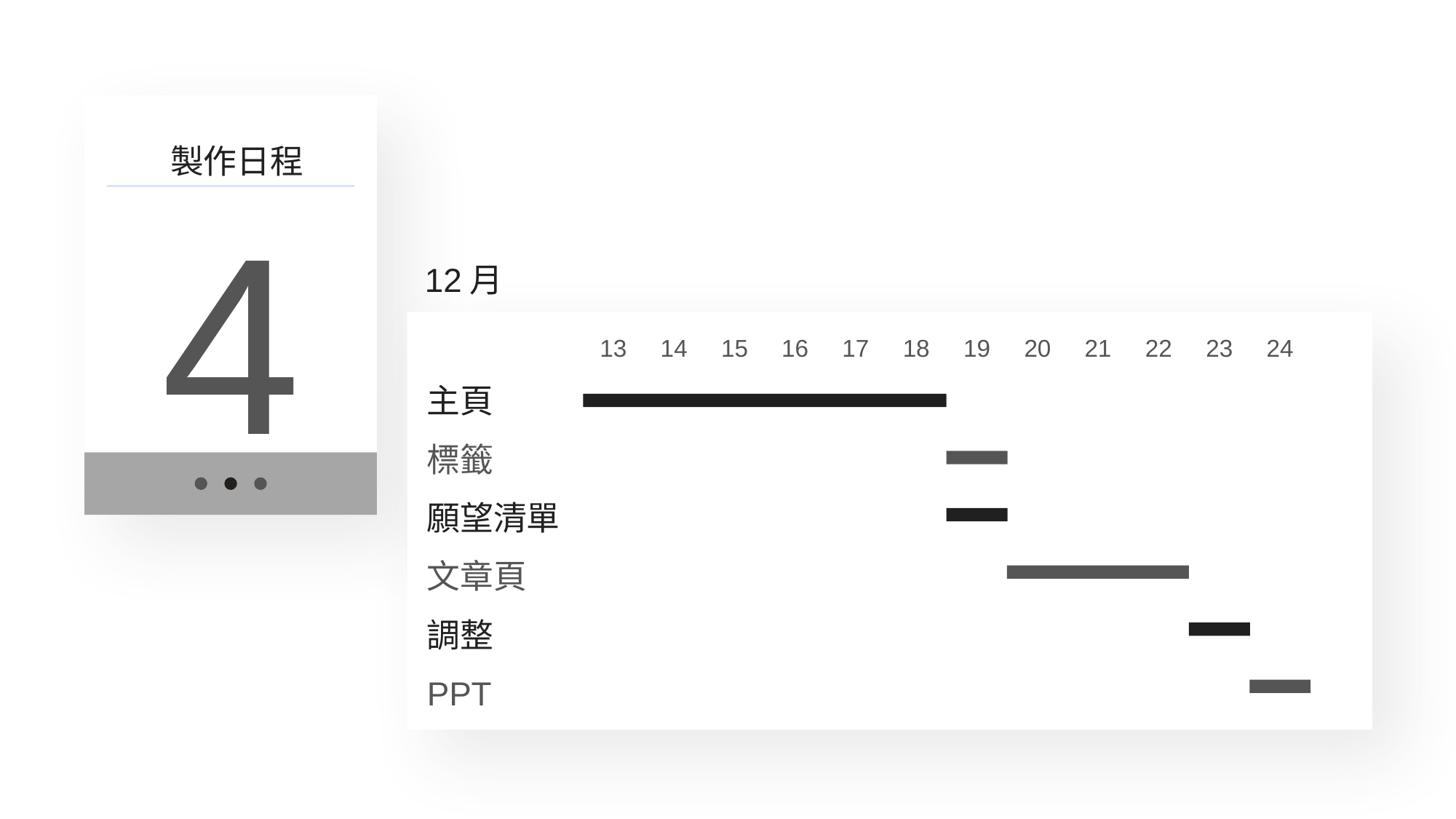

製作日程
4
12月

13
14
15
16
17
18
19
20
21
22
23
24
主頁

標籤

願望清單

文章頁

調整

PPT